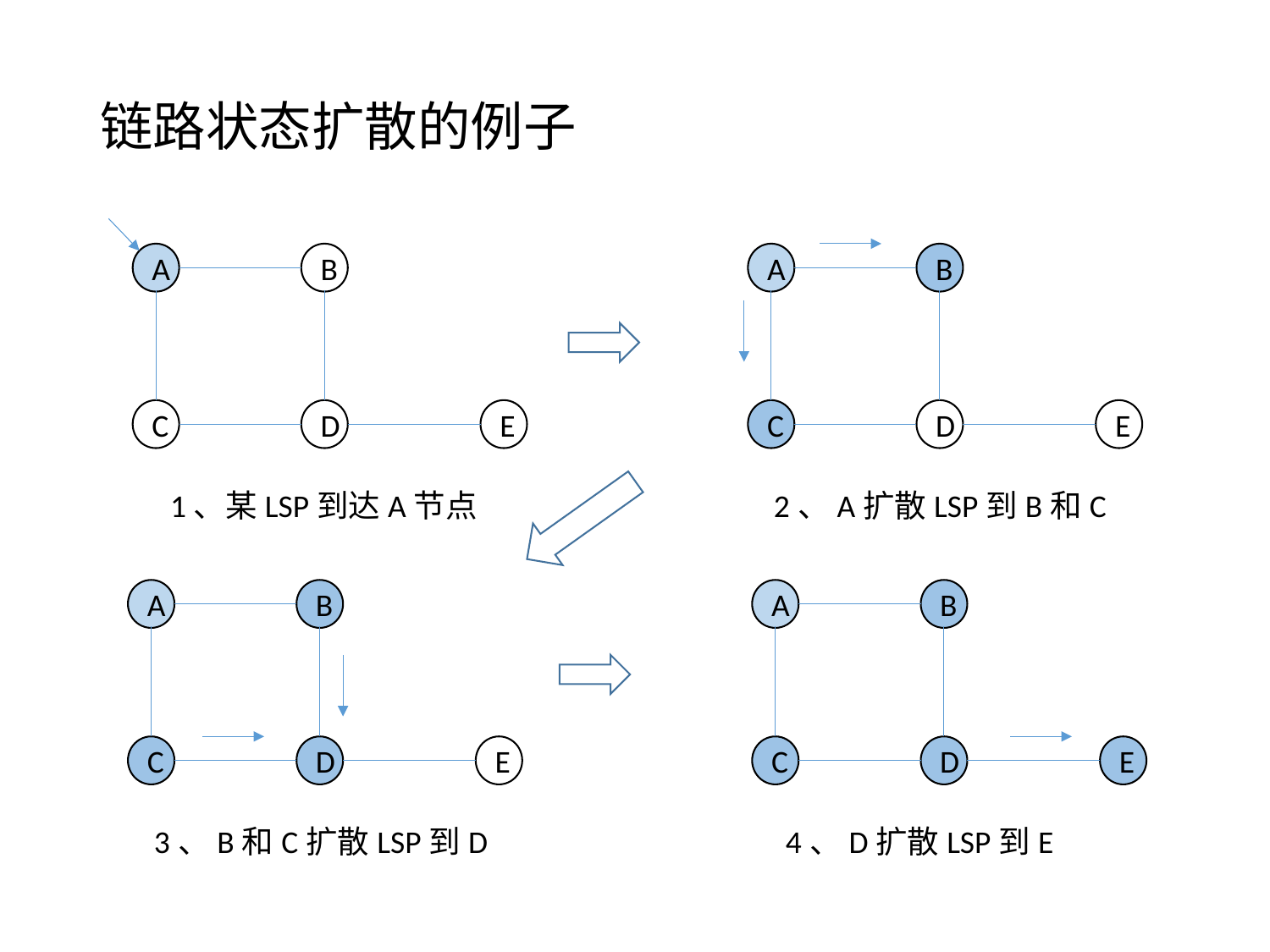

# 链路状态扩散的例子
A
B
A
B
C
D
E

C
D
E
1、某LSP到达A节点
2、A扩散LSP到B和C

A
B
C
D
E
A
B
C
D
E

3、B和C扩散LSP到D
4、D扩散LSP到E
21